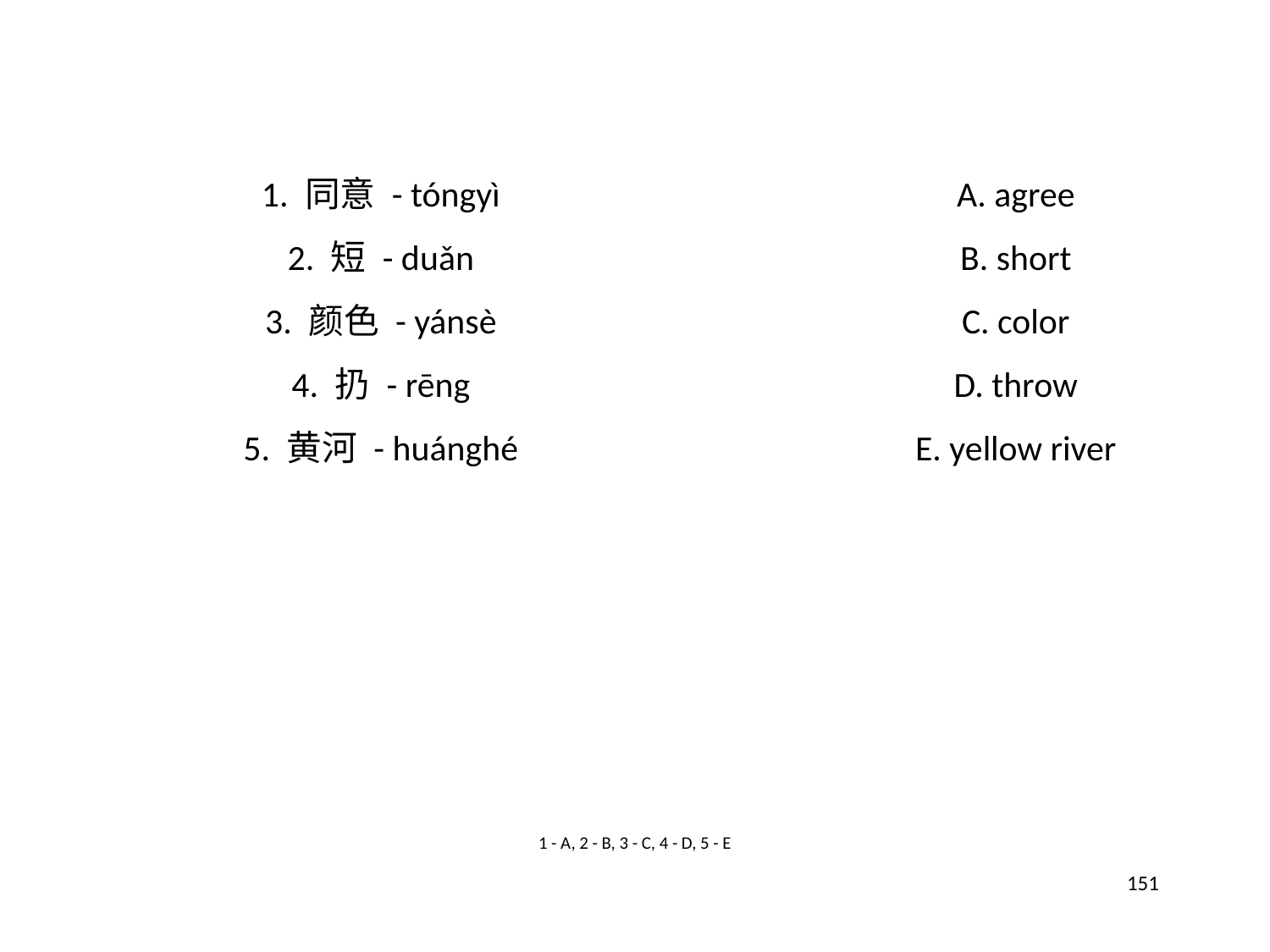

1. 同意 - tóngyì

A. agree

2. 短 - duǎn

B. short

3. 颜色 - yánsè

C. color

4. 扔 - rēng

D. throw

5. 黄河 - huánghé

E. yellow river
1 - A, 2 - B, 3 - C, 4 - D, 5 - E

151